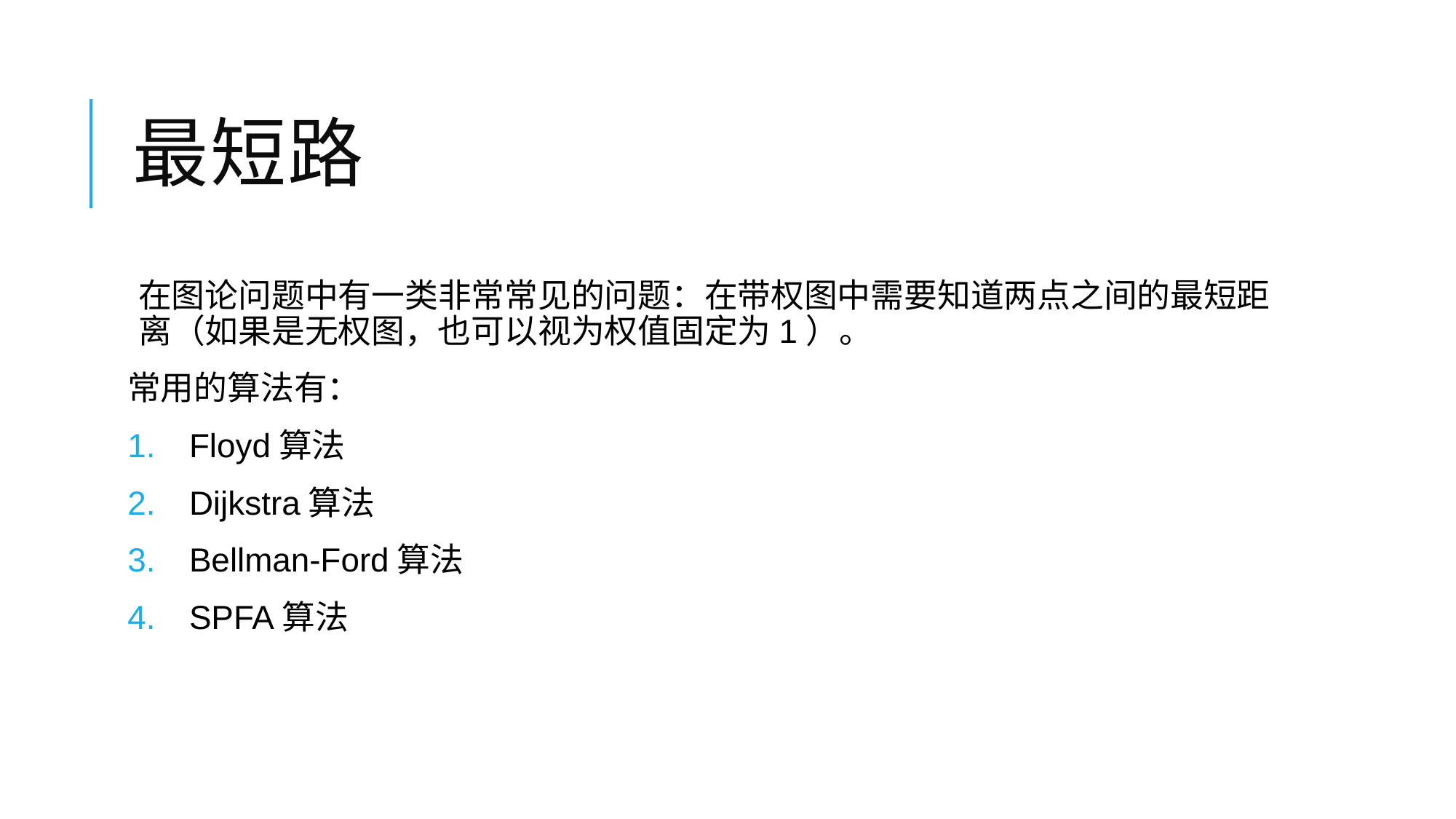

# 最短路
在图论问题中有一类非常常见的问题：在带权图中需要知道两点之间的最短距离（如果是无权图，也可以视为权值固定为1）。
常用的算法有：
Floyd算法
Dijkstra算法
Bellman-Ford算法
SPFA算法